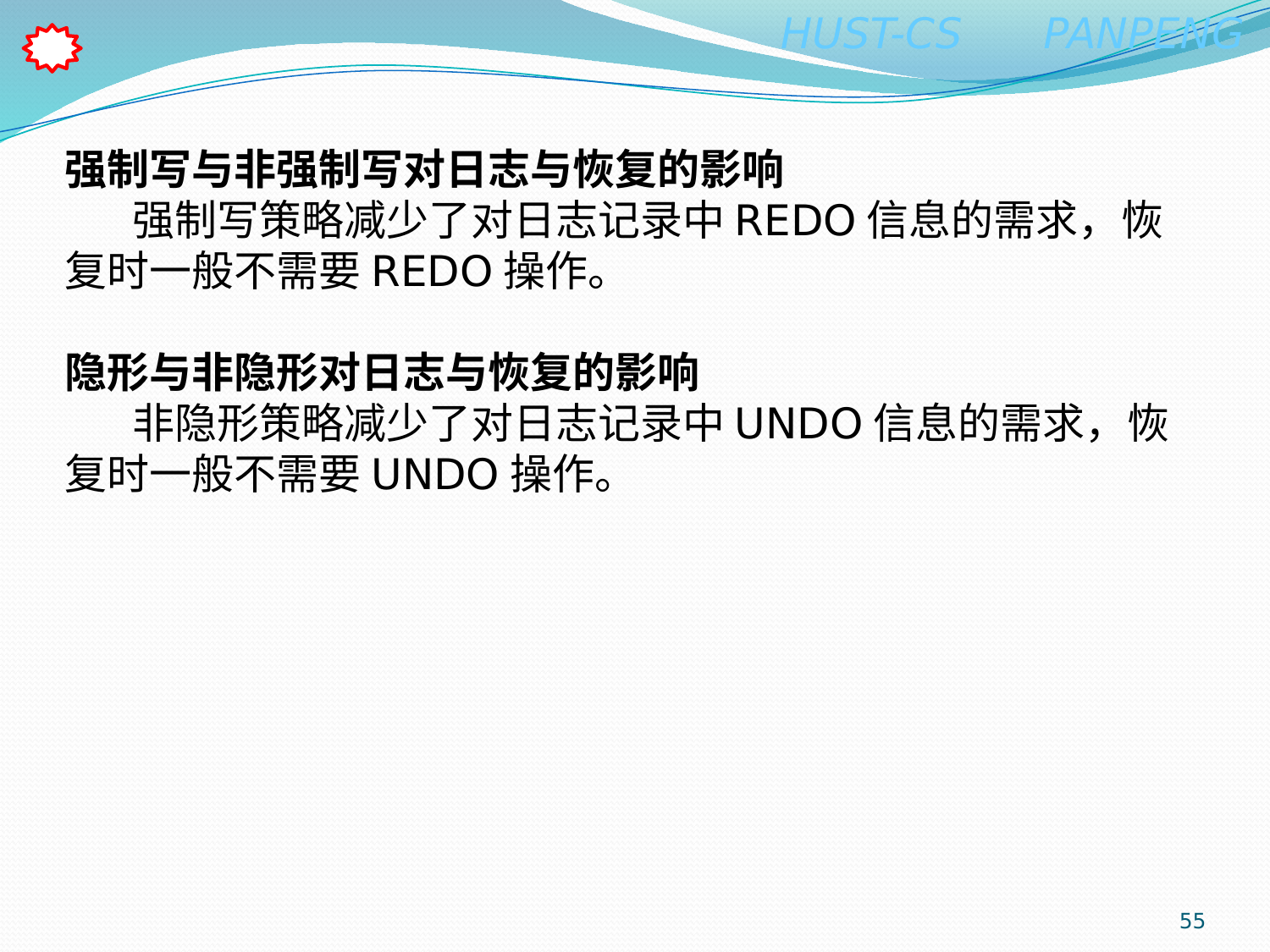

强制写与非强制写对日志与恢复的影响
      强制写策略减少了对日志记录中REDO信息的需求，恢复时一般不需要REDO操作。

隐形与非隐形对日志与恢复的影响
      非隐形策略减少了对日志记录中UNDO信息的需求，恢复时一般不需要UNDO操作。
55